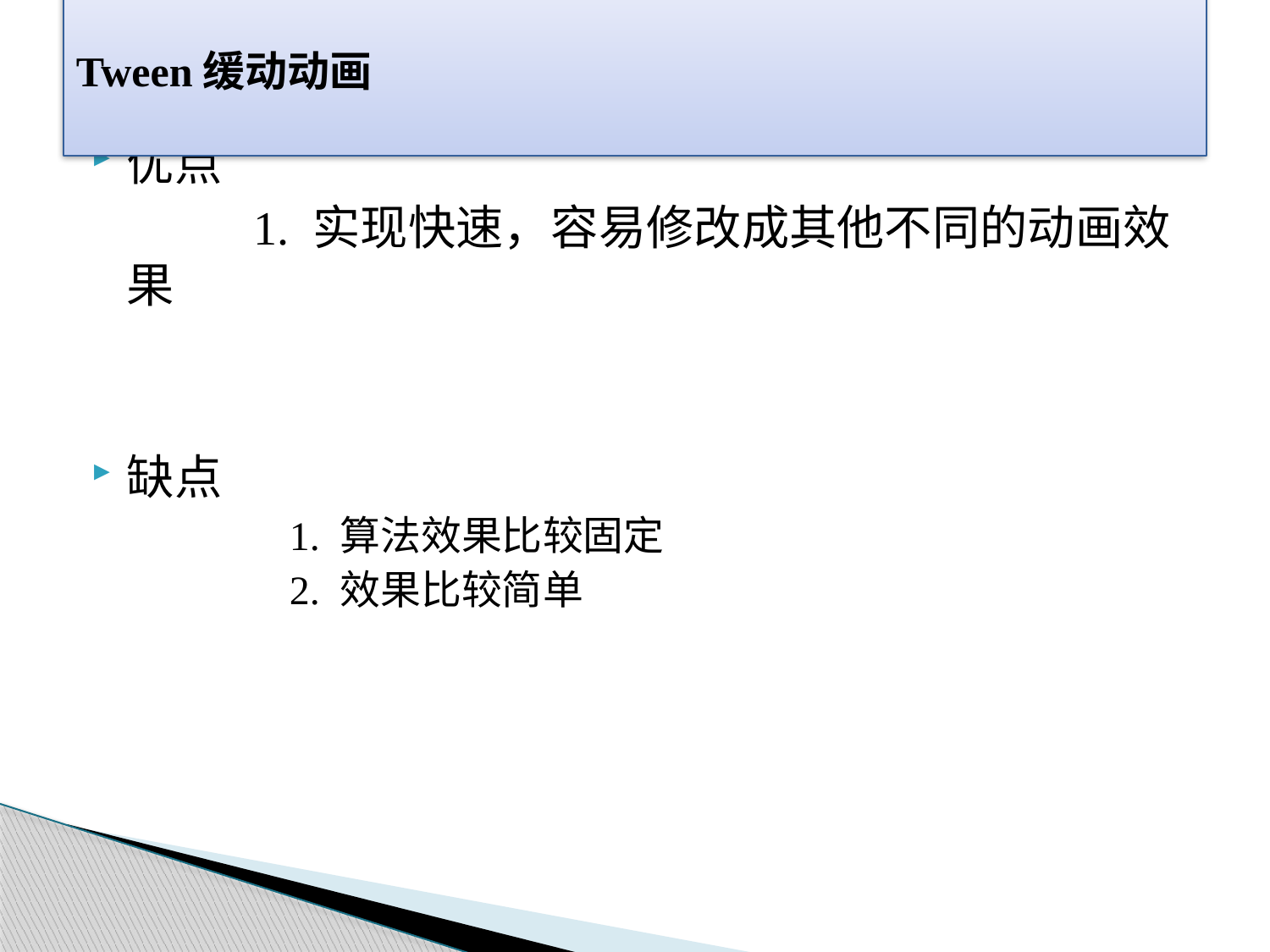

# Tween缓动动画
优点
		1. 实现快速，容易修改成其他不同的动画效果

缺点
		1. 算法效果比较固定
		2. 效果比较简单